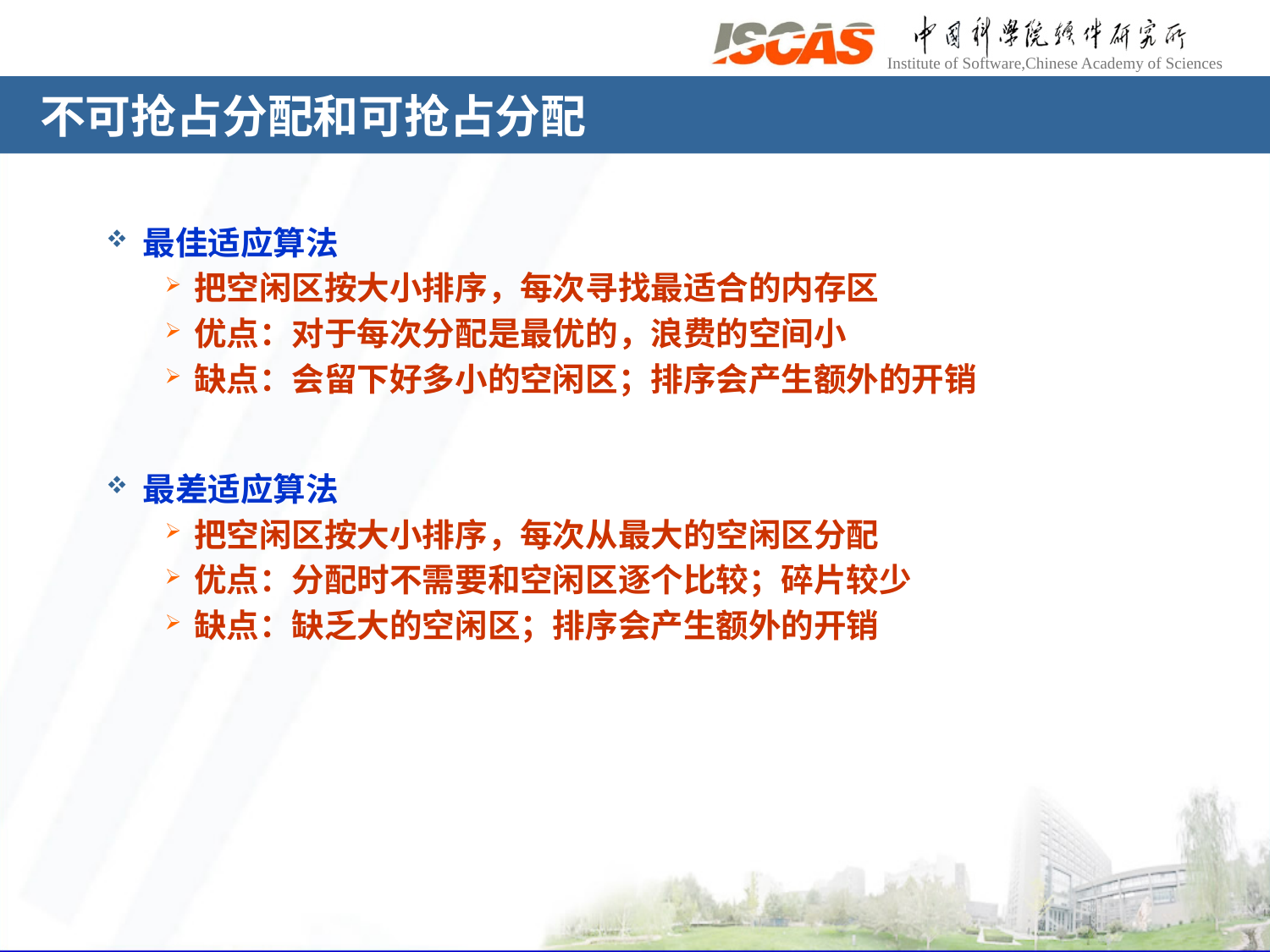

# 不可抢占分配和可抢占分配
最佳适应算法
把空闲区按大小排序，每次寻找最适合的内存区
优点：对于每次分配是最优的，浪费的空间小
缺点：会留下好多小的空闲区；排序会产生额外的开销

最差适应算法
把空闲区按大小排序，每次从最大的空闲区分配
优点：分配时不需要和空闲区逐个比较；碎片较少
缺点：缺乏大的空闲区；排序会产生额外的开销